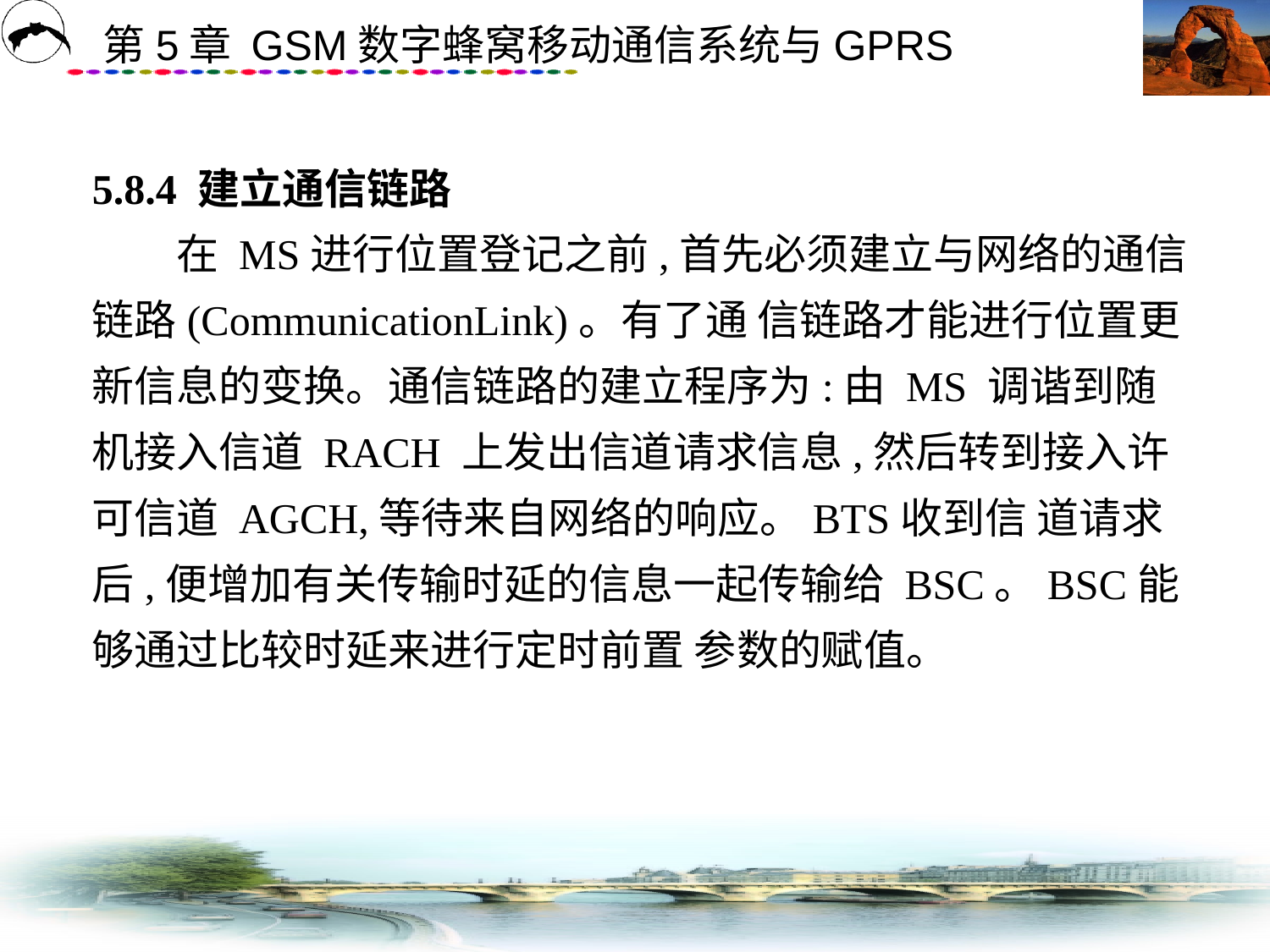

# 5.8.4 建立通信链路 　　在 MS进行位置登记之前,首先必须建立与网络的通信链路(CommunicationLink)。有了通 信链路才能进行位置更新信息的变换。通信链路的建立程序为:由 MS 调谐到随机接入信道 RACH 上发出信道请求信息,然后转到接入许可信道 AGCH,等待来自网络的响应。BTS收到信 道请求后,便增加有关传输时延的信息一起传输给 BSC。BSC能够通过比较时延来进行定时前置 参数的赋值。